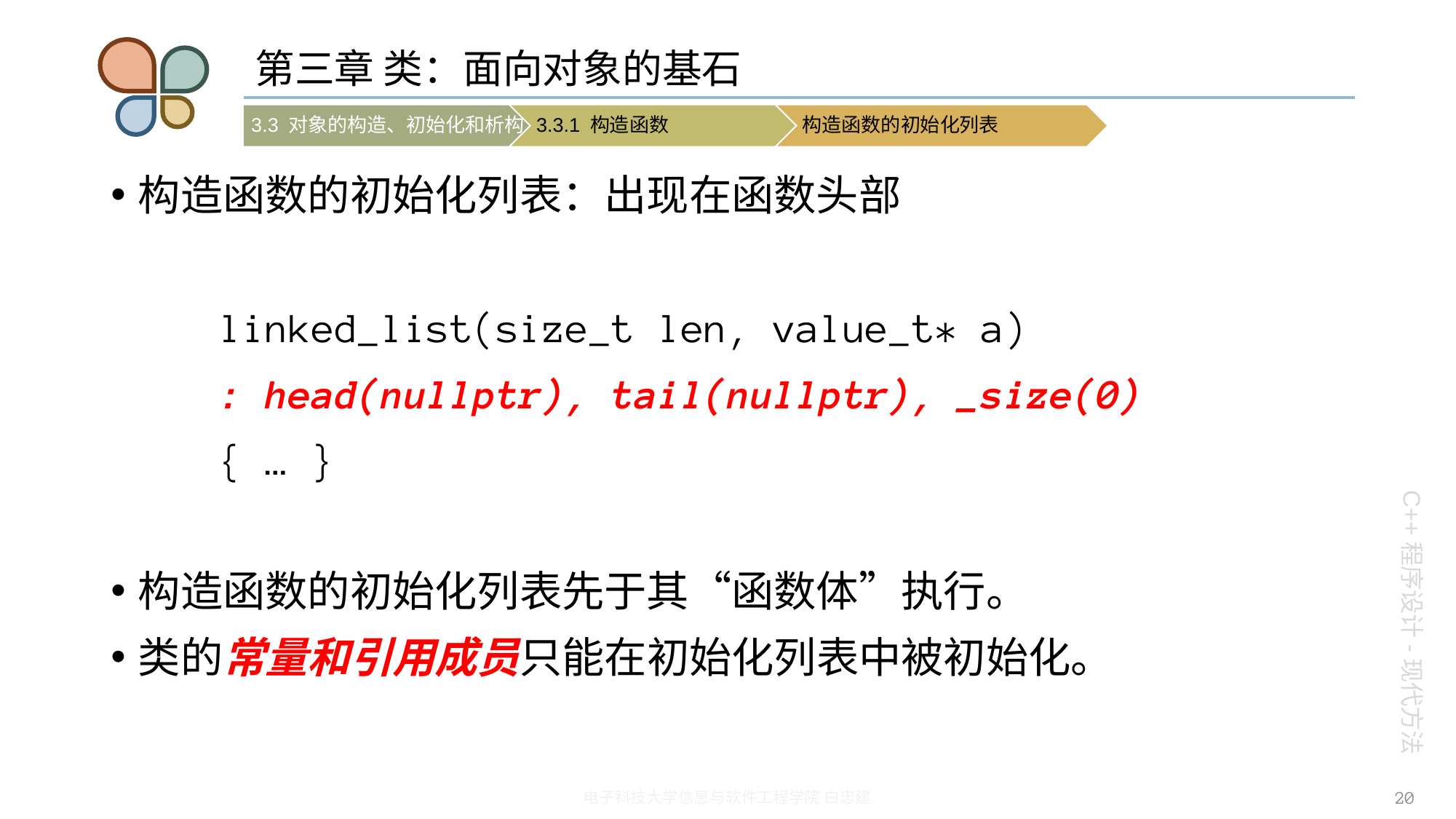

# 第三章 类：面向对象的基石
3.3 对象的构造、初始化和析构
3.3.1 构造函数
构造函数的初始化列表
构造函数的初始化列表：出现在函数头部

	linked_list(size_t len, value_t* a)
	: head(nullptr), tail(nullptr), _size(0)
	{ … }

构造函数的初始化列表先于其“函数体”执行。
类的常量和引用成员只能在初始化列表中被初始化。

20